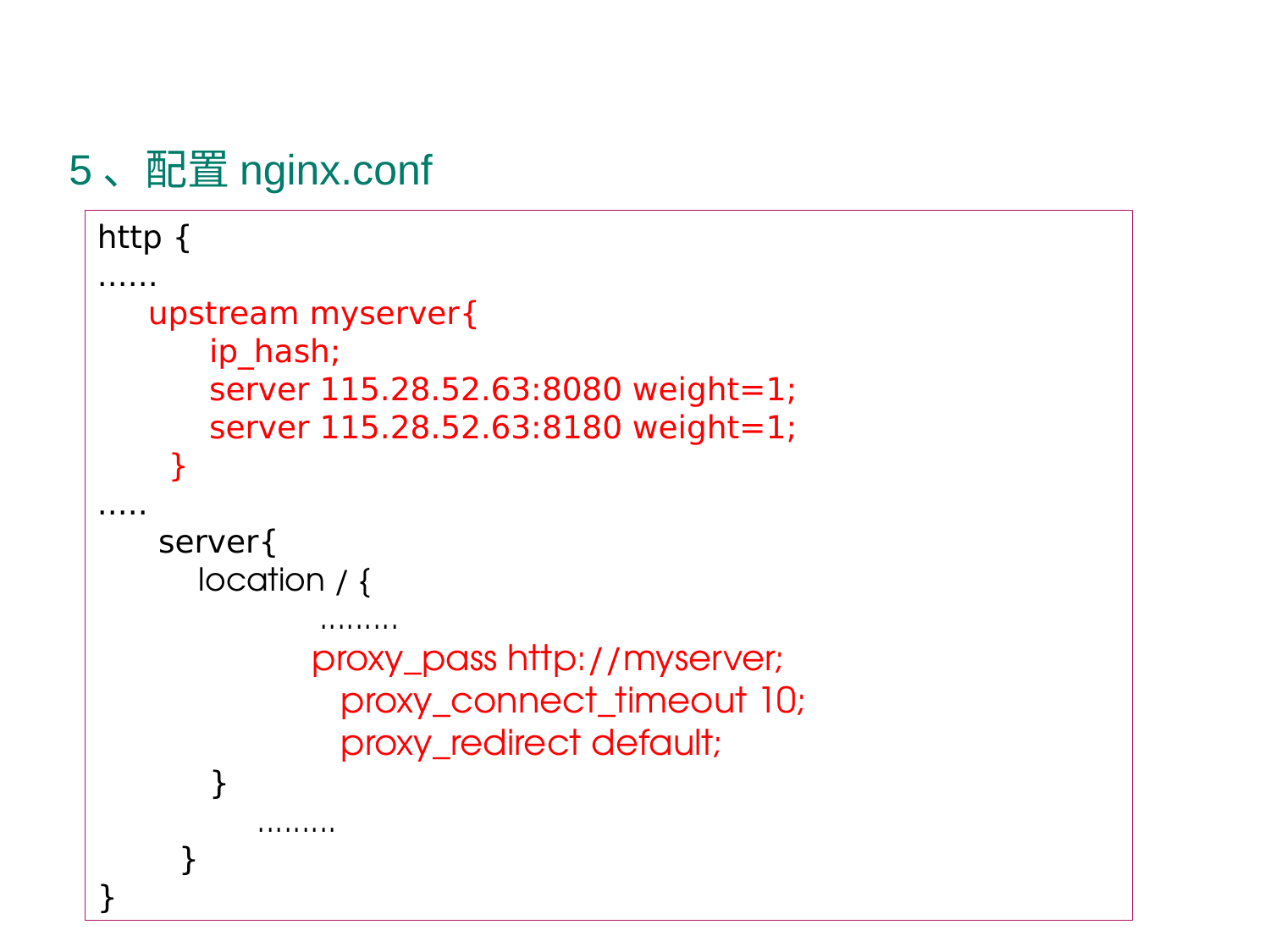

5、配置nginx.conf
http {
......
     upstream myserver{
           ip_hash;
           server 115.28.52.63:8080 weight=1;
           server 115.28.52.63:8180 weight=1;
       }
.....
      server{
          location / {
                         .........
 	         proxy_pass http://myserver;
                         proxy_connect_timeout 10;
                         proxy_redirect default;
           }
                  .........
        }
}